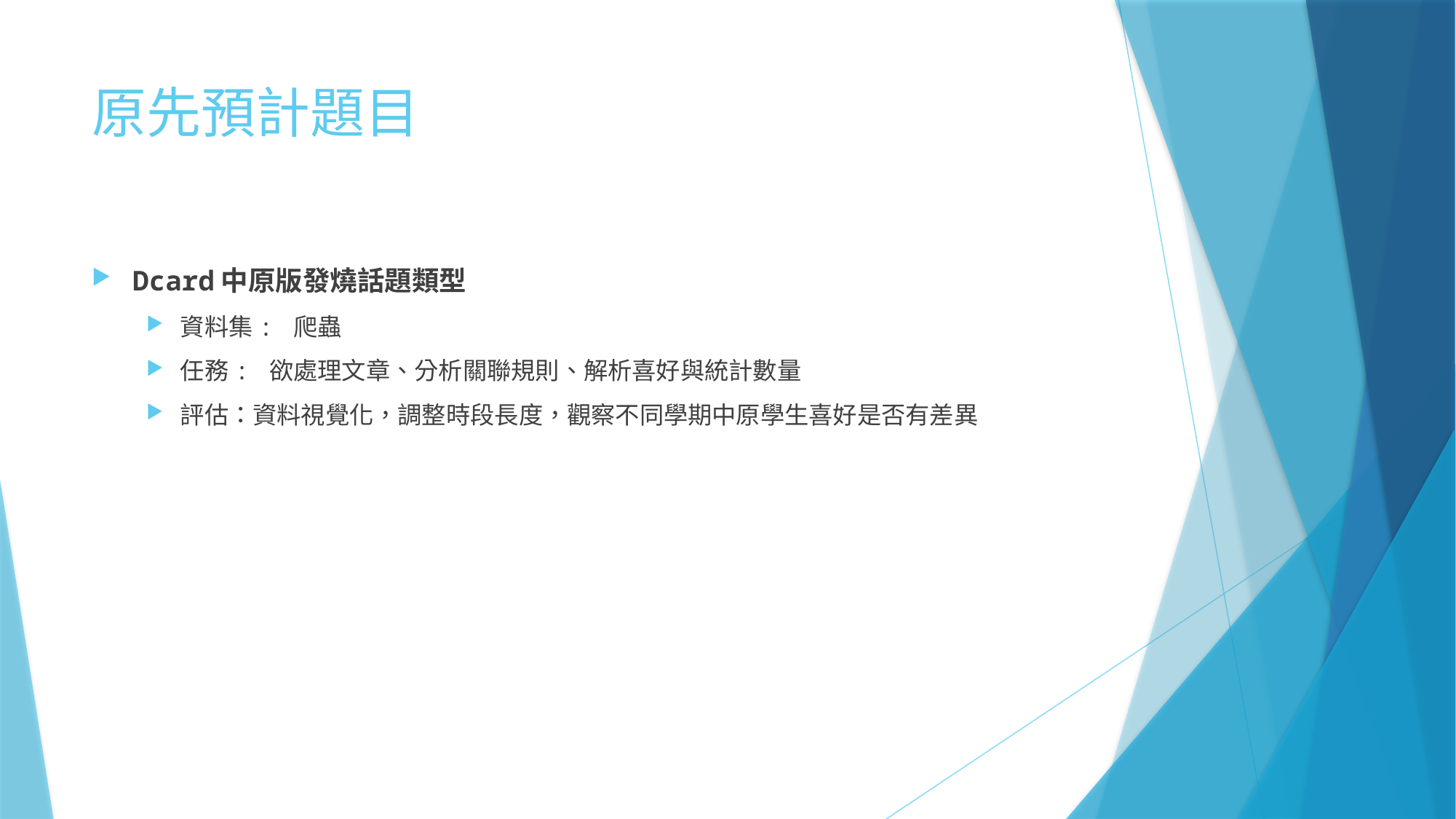

# 原先預計題目
Dcard中原版發燒話題類型
資料集: 爬蟲
任務: 欲處理文章、分析關聯規則、解析喜好與統計數量
評估：資料視覺化，調整時段長度，觀察不同學期中原學生喜好是否有差異